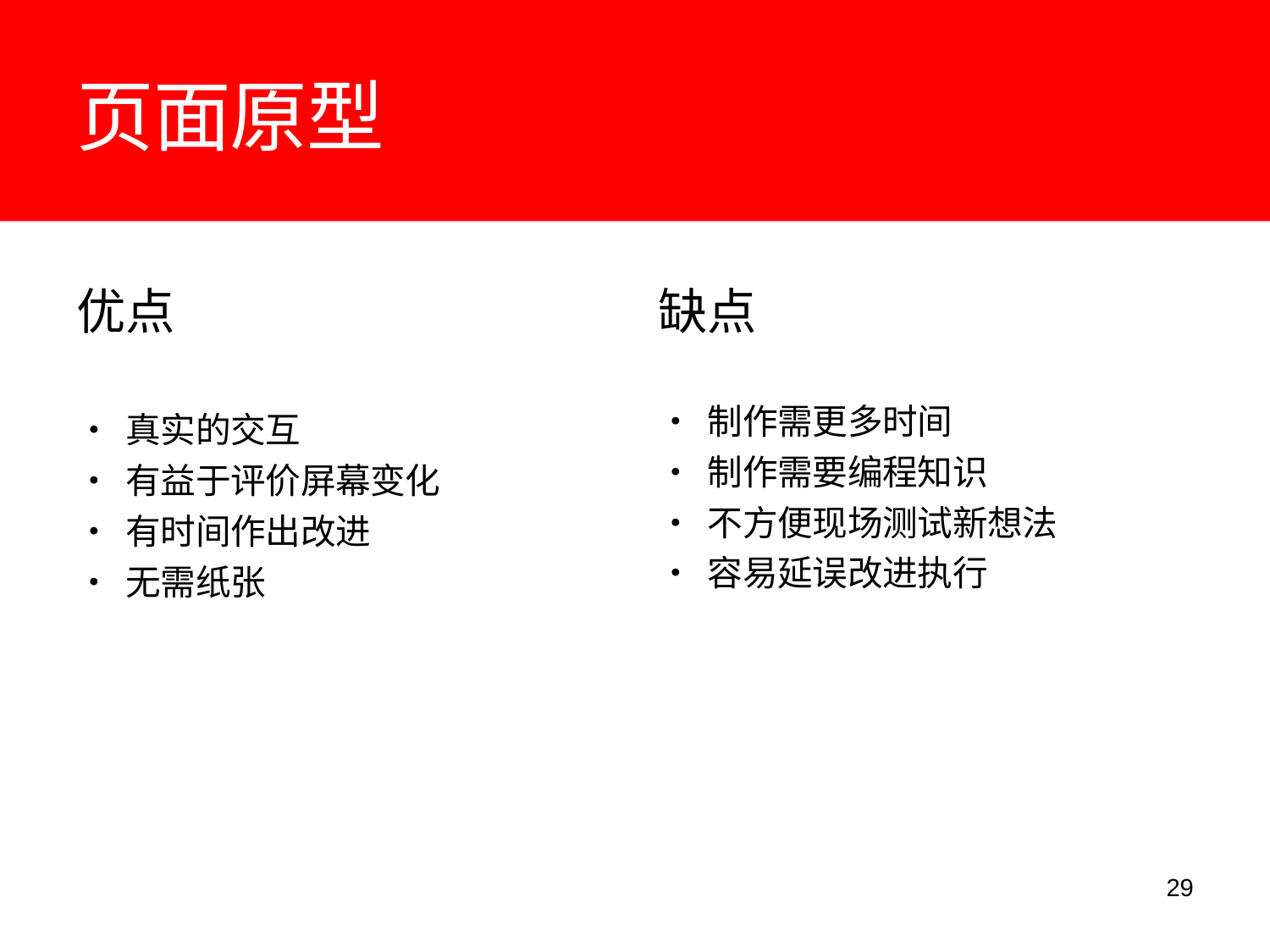

# 页面原型
优点

•	真实的交互
•	有益于评价屏幕变化
•	有时间作出改进
•	无需纸张
缺点
•	制作需更多时间
•	制作需要编程知识
•	不方便现场测试新想法
•	容易延误改进执行
29